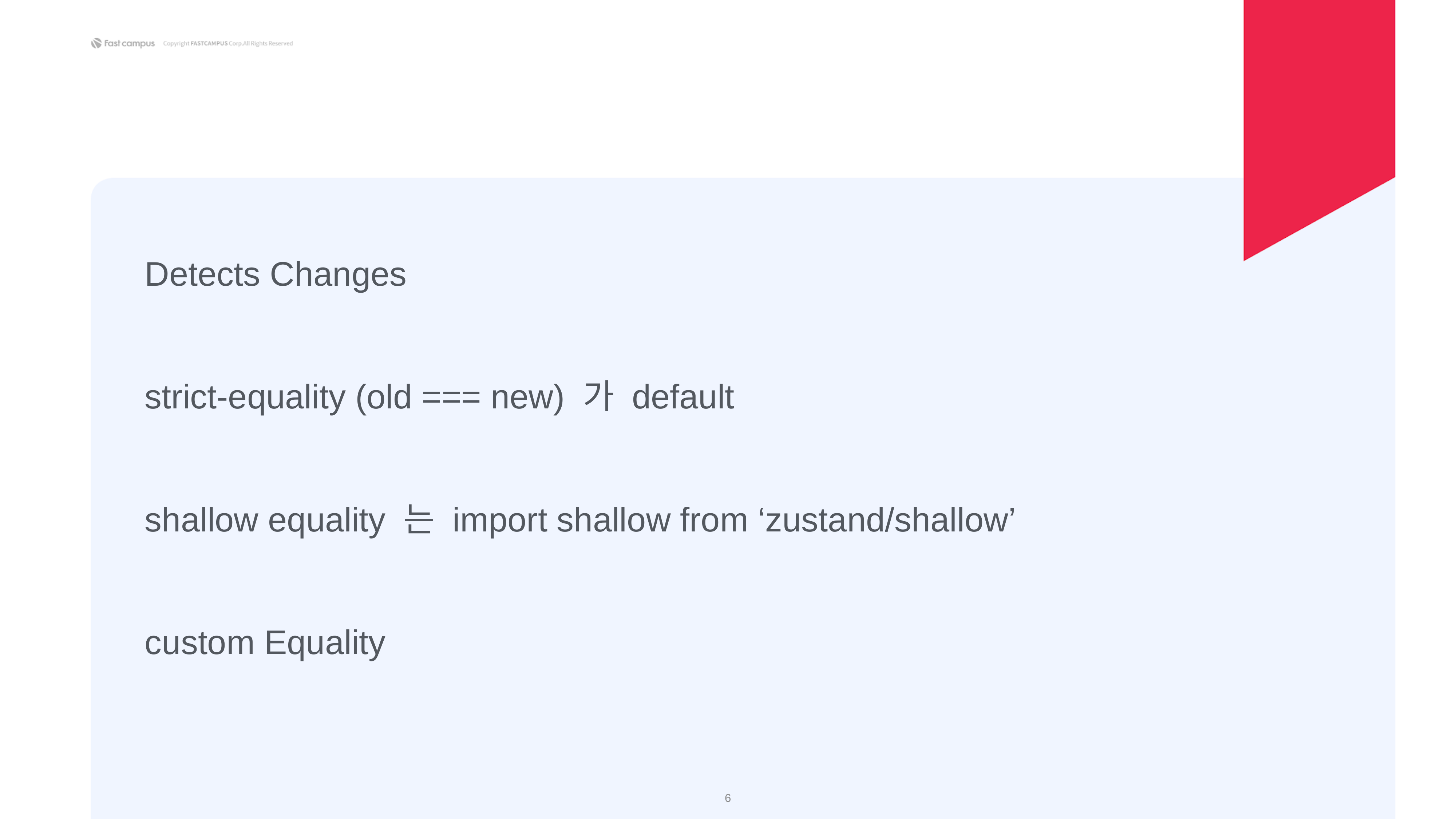

Detects Changes

strict-equality (old === new) 가 default

shallow equality 는 import shallow from ‘zustand/shallow’

custom Equality
6